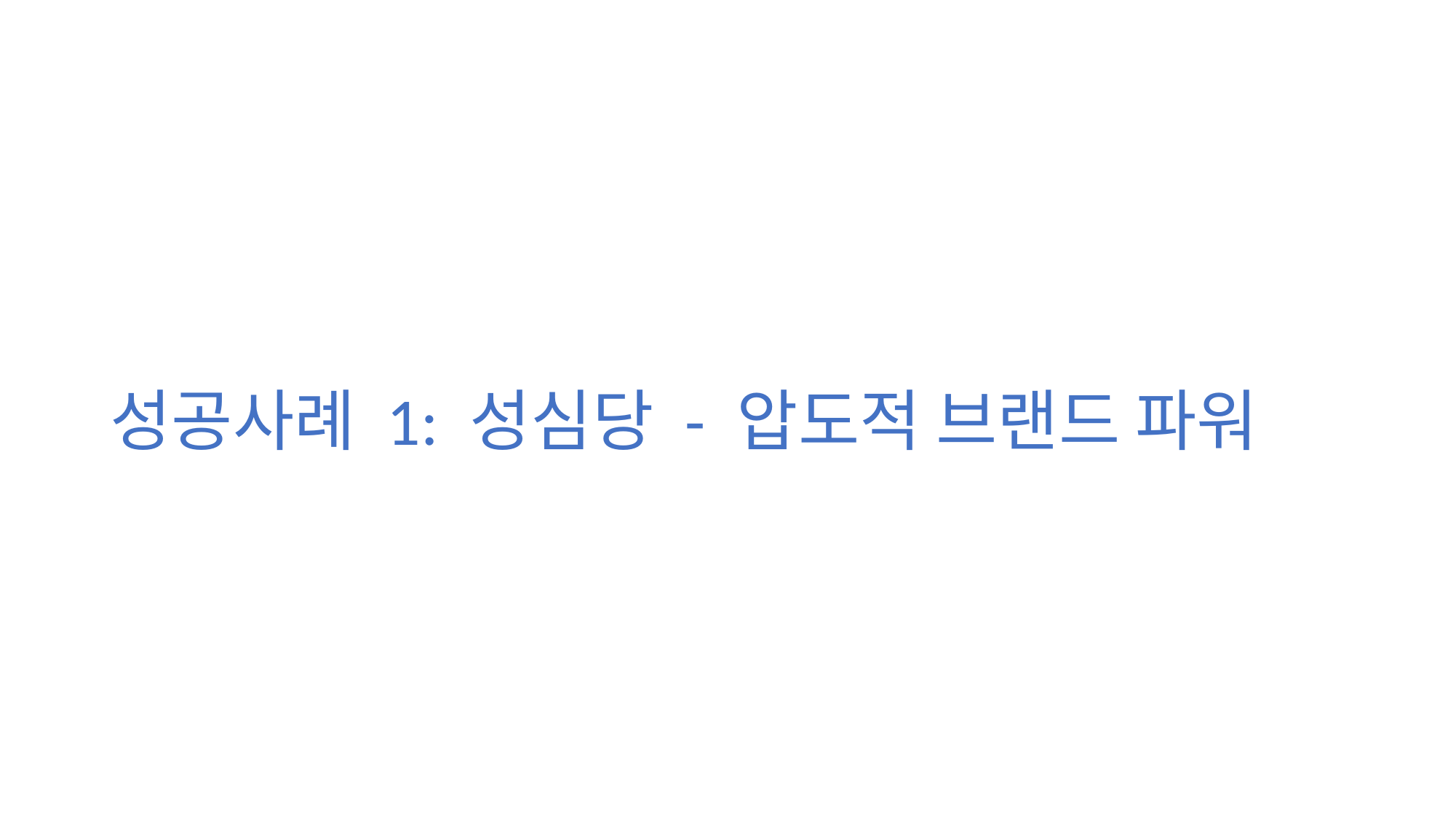

# 성공사례 1: 성심당 - 압도적 브랜드 파워